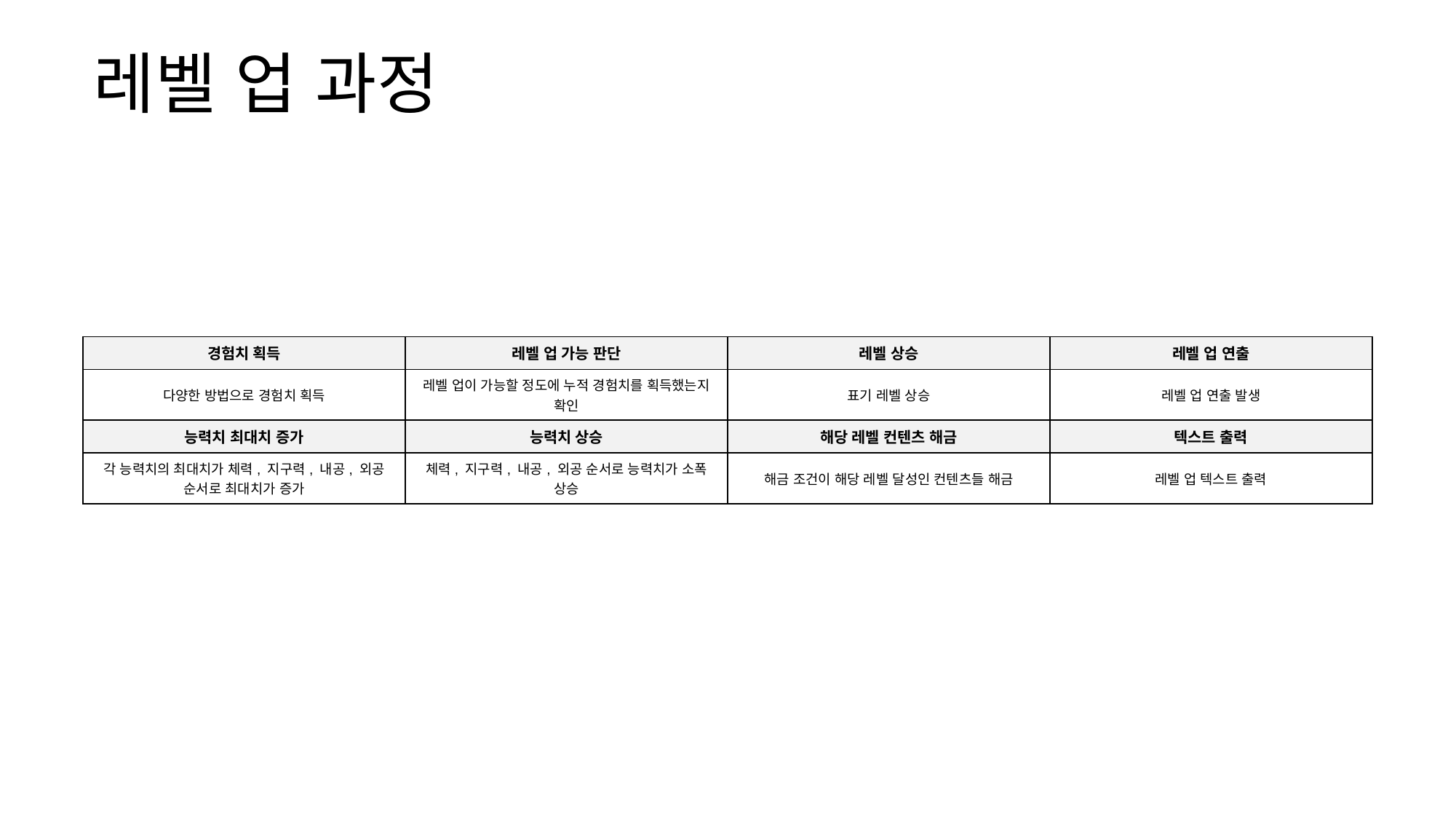

레벨 업 과정
| 경험치 획득 | 레벨 업 가능 판단 | 레벨 상승 | 레벨 업 연출 |
| --- | --- | --- | --- |
| 다양한 방법으로 경험치 획득 | 레벨 업이 가능할 정도에 누적 경험치를 획득했는지 확인 | 표기 레벨 상승 | 레벨 업 연출 발생 |
| 능력치 최대치 증가 | 능력치 상승 | 해당 레벨 컨텐츠 해금 | 텍스트 출력 |
| 각 능력치의 최대치가 체력, 지구력, 내공, 외공 순서로 최대치가 증가 | 체력, 지구력, 내공, 외공 순서로 능력치가 소폭 상승 | 해금 조건이 해당 레벨 달성인 컨텐츠들 해금 | 레벨 업 텍스트 출력 |